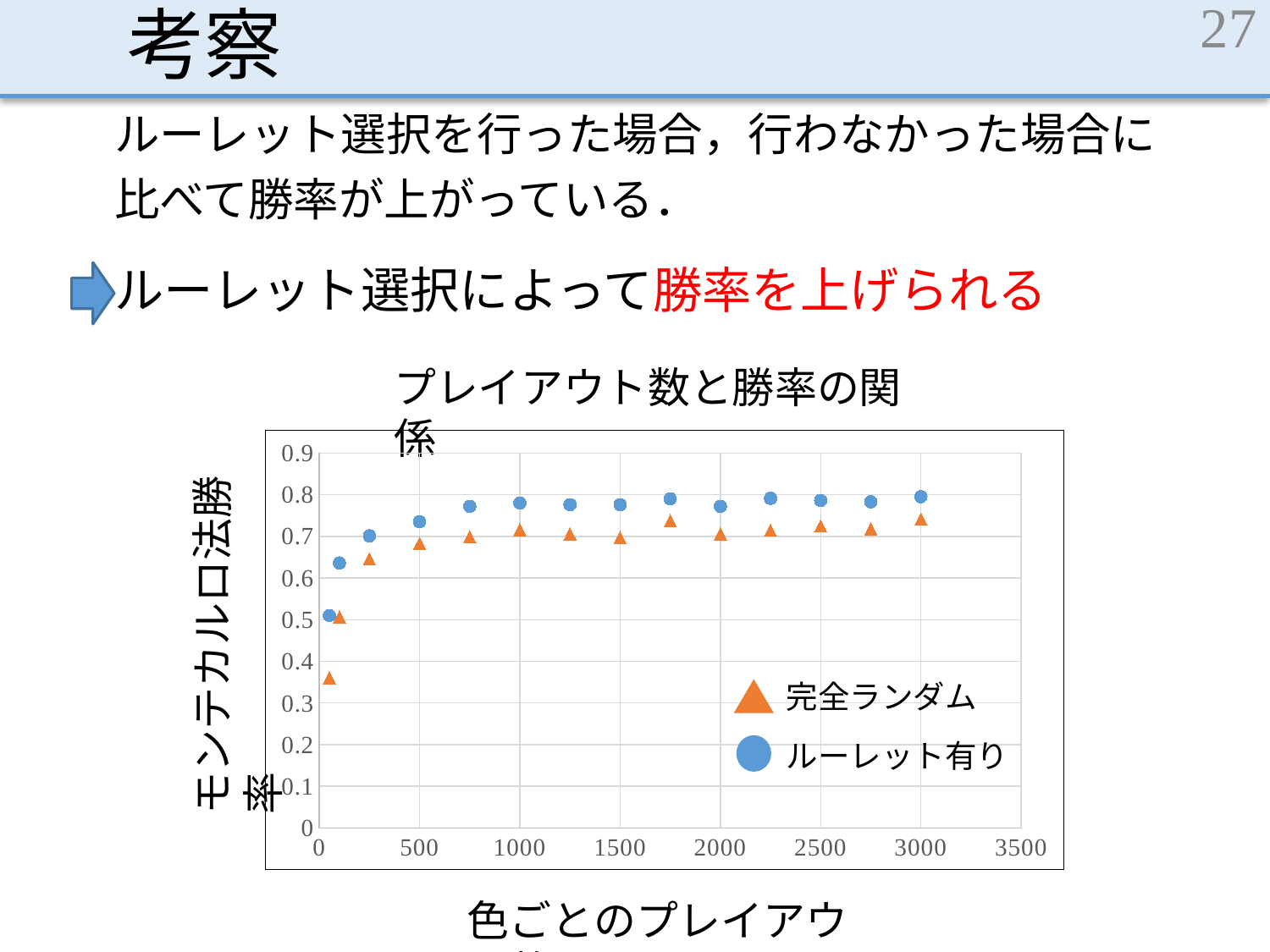

# 考察
27
ルーレット選択を行った場合，行わなかった場合に
比べて勝率が上がっている．

ルーレット選択によって勝率を上げられる

プレイアウト数と勝率の関係

### Chart

| Category |  |  |
|---|---|---|
モンテカルロ法勝率
完全ランダム

ルーレット有り

色ごとのプレイアウト数